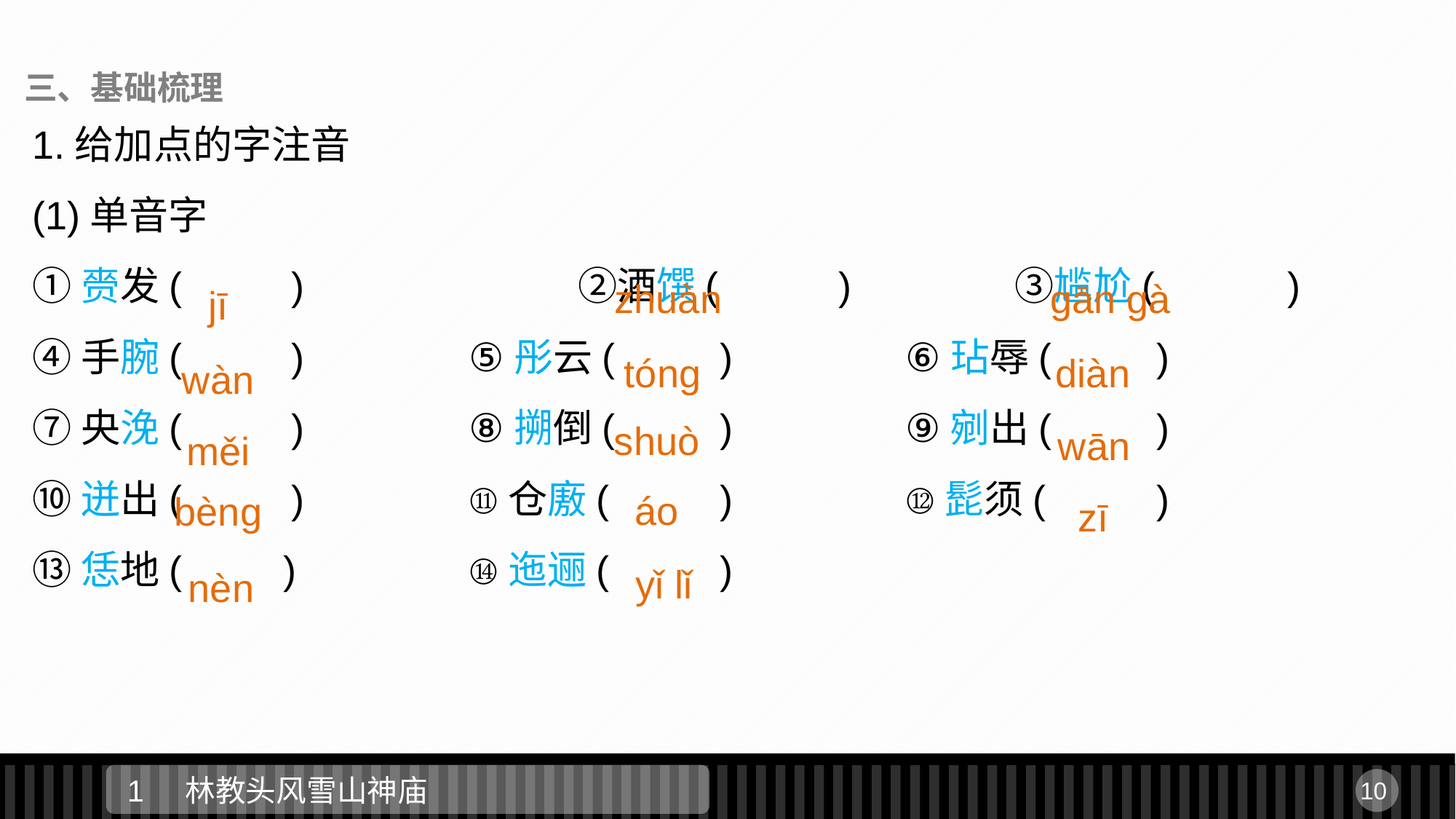

1.给加点的字注音
(1)单音字
①赍发(          )　　　　	②酒馔(           )　		③尴尬(	     )
④手腕(          )  		⑤彤云(	   )  		⑥玷辱(	   )
⑦央浼(          )  		⑧搠倒(	   )  		⑨剜出(	   )
⑩迸出(          )  		⑪仓廒(	   )  		⑫髭须(	   )
⑬恁地(	   )  		⑭迤逦(	   )
三、基础梳理
zhuàn
ɡān ɡà
jī
tónɡ
diàn
wàn
shuò
wān
měi
áo
bènɡ
zī
yǐ lǐ
nèn